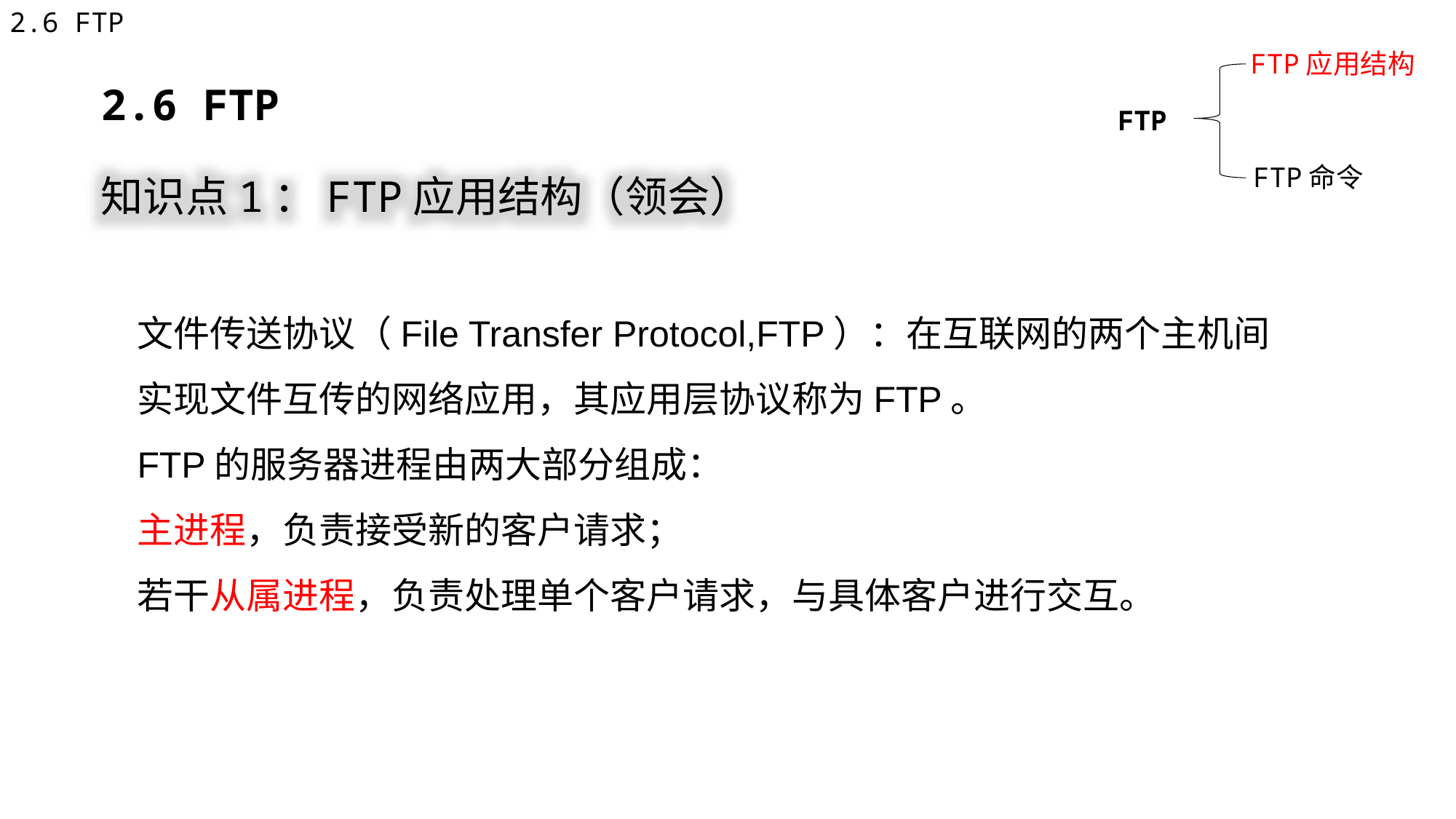

2.6 FTP
FTP应用结构

FTP
FTP命令
2.6 FTP
知识点1：FTP应用结构（领会）
文件传送协议（File Transfer Protocol,FTP）：在互联网的两个主机间实现文件互传的网络应用，其应用层协议称为FTP。
FTP的服务器进程由两大部分组成：
主进程，负责接受新的客户请求；
若干从属进程，负责处理单个客户请求，与具体客户进行交互。